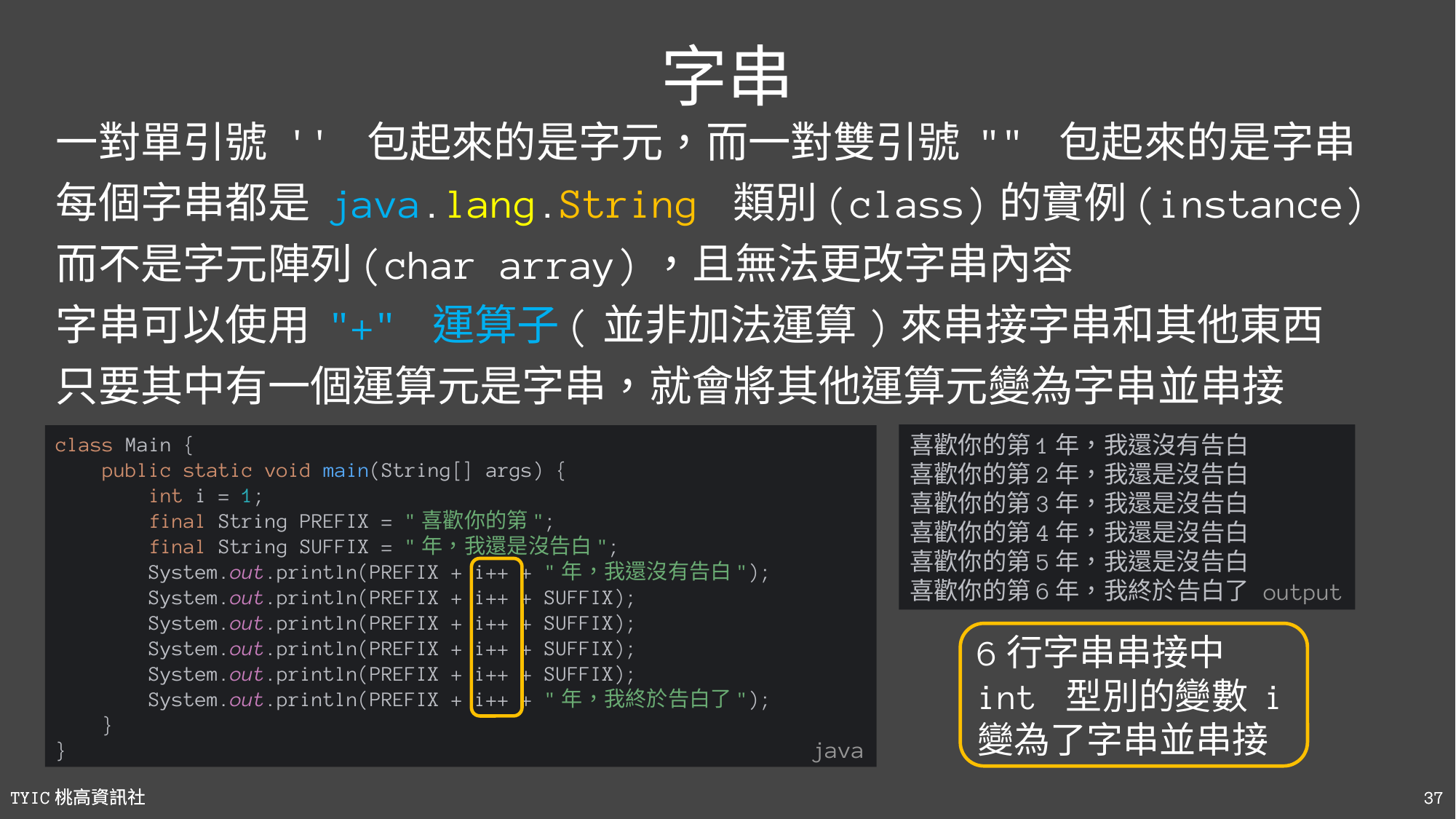

# 字串
一對單引號 '' 包起來的是字元，而一對雙引號 "" 包起來的是字串
每個字串都是 java.lang.String 類別(class)的實例(instance)
而不是字元陣列(char array)，且無法更改字串內容
字串可以使用 "+" 運算子(並非加法運算)來串接字串和其他東西
只要其中有一個運算元是字串，就會將其他運算元變為字串並串接
class Main {
    public static void main(String[] args) {
        int i = 1;
        final String PREFIX = "喜歡你的第";
        final String SUFFIX = "年，我還是沒告白";
        System.out.println(PREFIX + i++ + "年，我還沒有告白");
        System.out.println(PREFIX + i++ + SUFFIX);
        System.out.println(PREFIX + i++ + SUFFIX);
        System.out.println(PREFIX + i++ + SUFFIX);
        System.out.println(PREFIX + i++ + SUFFIX);
        System.out.println(PREFIX + i++ + "年，我終於告白了");
    }
}
java
喜歡你的第1年，我還沒有告白
喜歡你的第2年，我還是沒告白
喜歡你的第3年，我還是沒告白
喜歡你的第4年，我還是沒告白
喜歡你的第5年，我還是沒告白
喜歡你的第6年，我終於告白了
output

6行字串串接中
int 型別的變數 i
變為了字串並串接